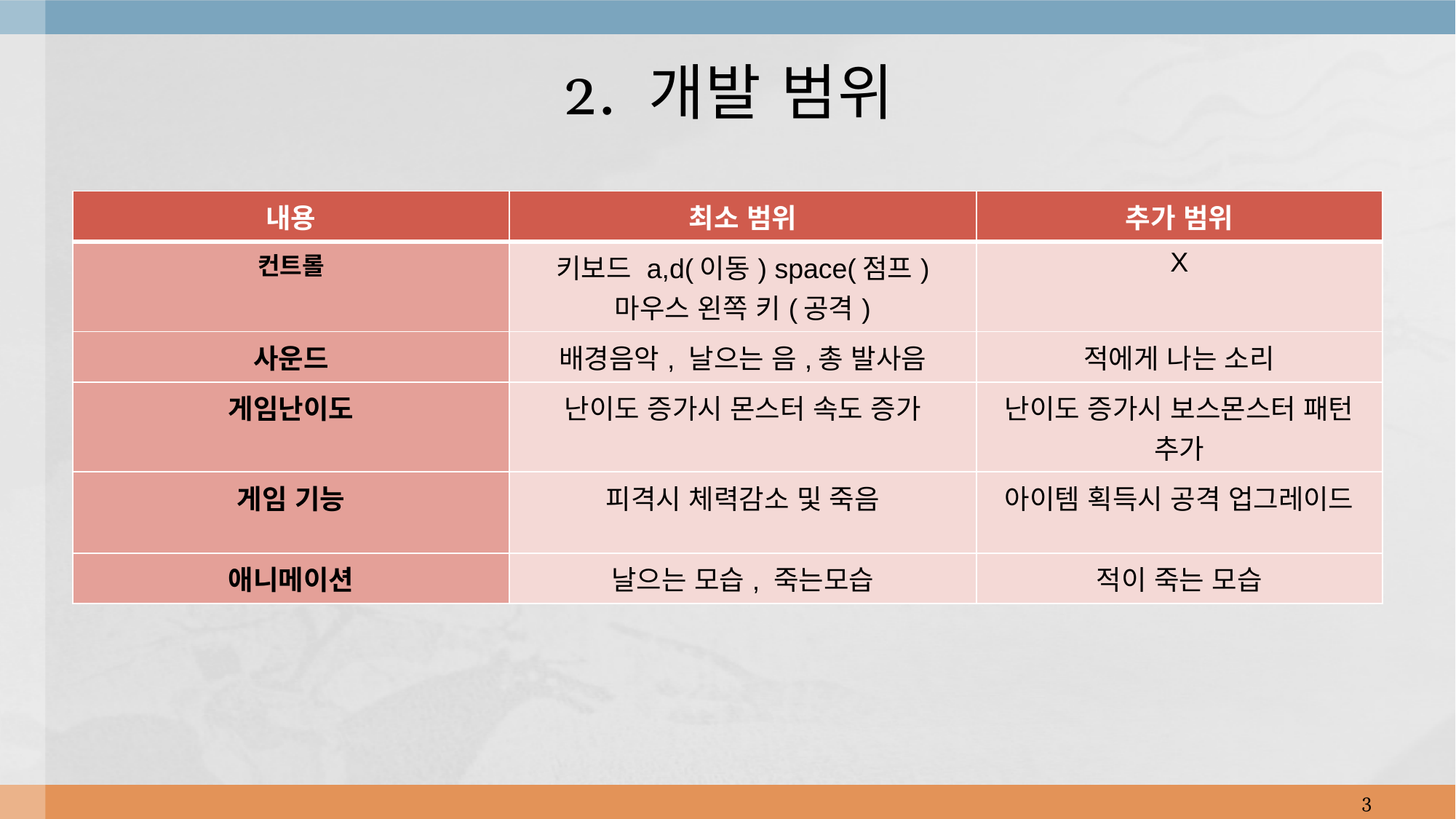

# 2. 개발 범위
| 내용 | 최소 범위 | 추가 범위 |
| --- | --- | --- |
| 컨트롤 | 키보드 a,d(이동) space(점프) 마우스 왼쪽 키(공격) | X |
| 사운드 | 배경음악, 날으는 음,총 발사음 | 적에게 나는 소리 |
| 게임난이도 | 난이도 증가시 몬스터 속도 증가 | 난이도 증가시 보스몬스터 패턴 추가 |
| 게임 기능 | 피격시 체력감소 및 죽음 | 아이템 획득시 공격 업그레이드 |
| 애니메이션 | 날으는 모습, 죽는모습 | 적이 죽는 모습 |
3